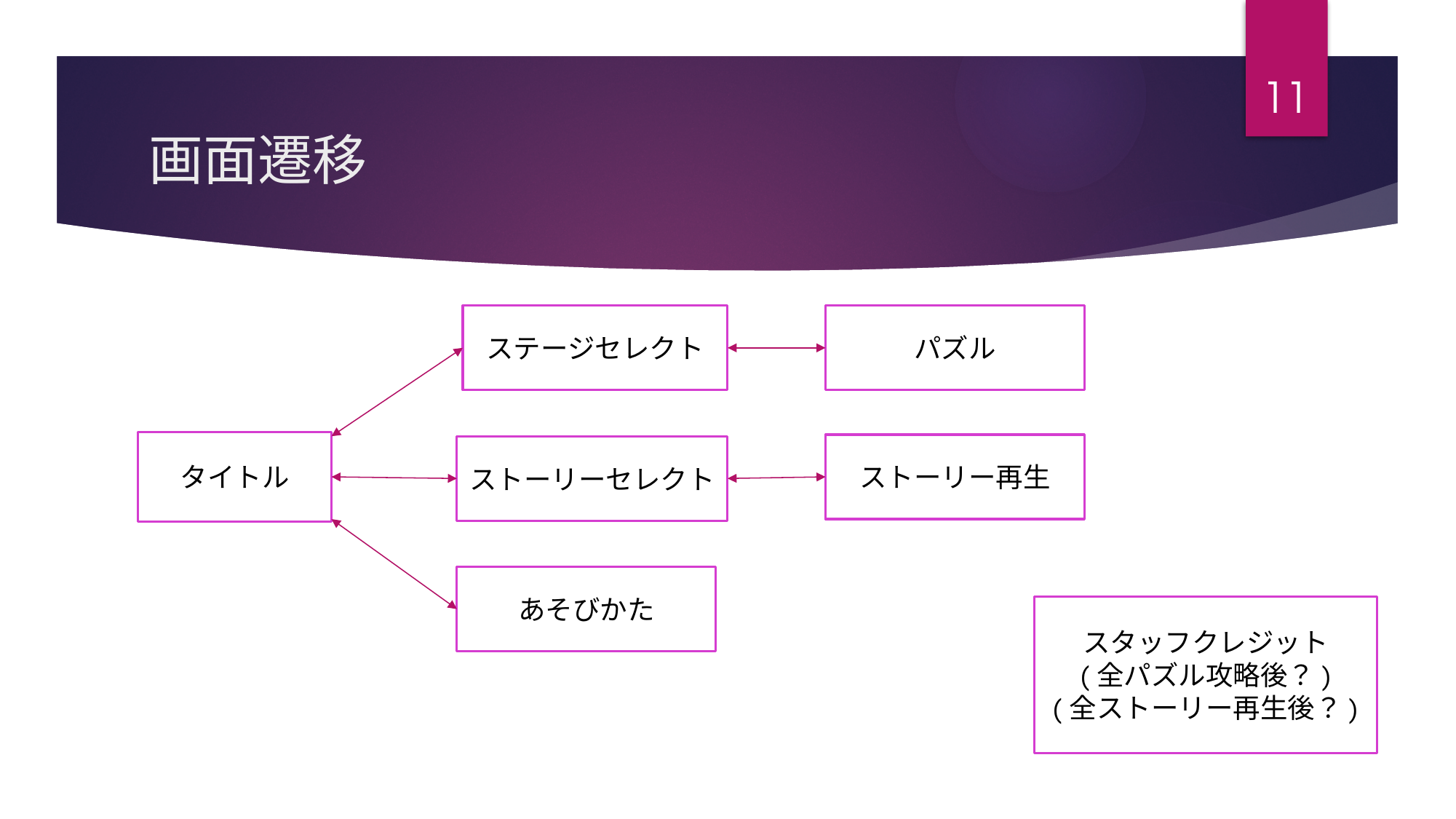

11
# 画面遷移
パズル
ステージセレクト
タイトル
ストーリー再生
ストーリーセレクト
あそびかた
スタッフクレジット
(全パズル攻略後？)
(全ストーリー再生後？)